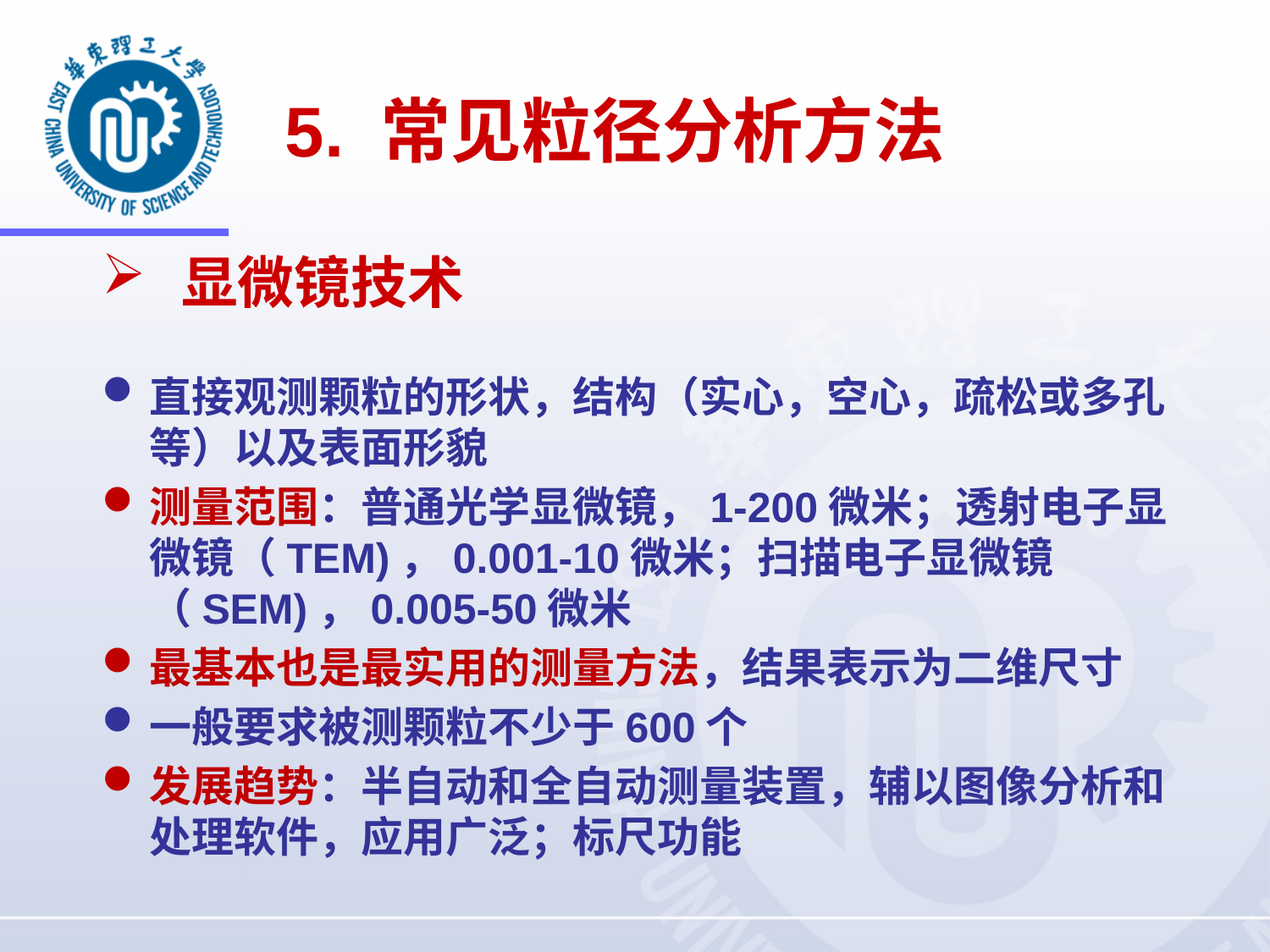

5. 常见粒径分析方法
显微镜技术
直接观测颗粒的形状，结构（实心，空心，疏松或多孔等）以及表面形貌
测量范围：普通光学显微镜，1-200微米；透射电子显微镜（TEM)，0.001-10微米；扫描电子显微镜（SEM)，0.005-50微米
最基本也是最实用的测量方法，结果表示为二维尺寸
一般要求被测颗粒不少于600个
发展趋势：半自动和全自动测量装置，辅以图像分析和处理软件，应用广泛；标尺功能